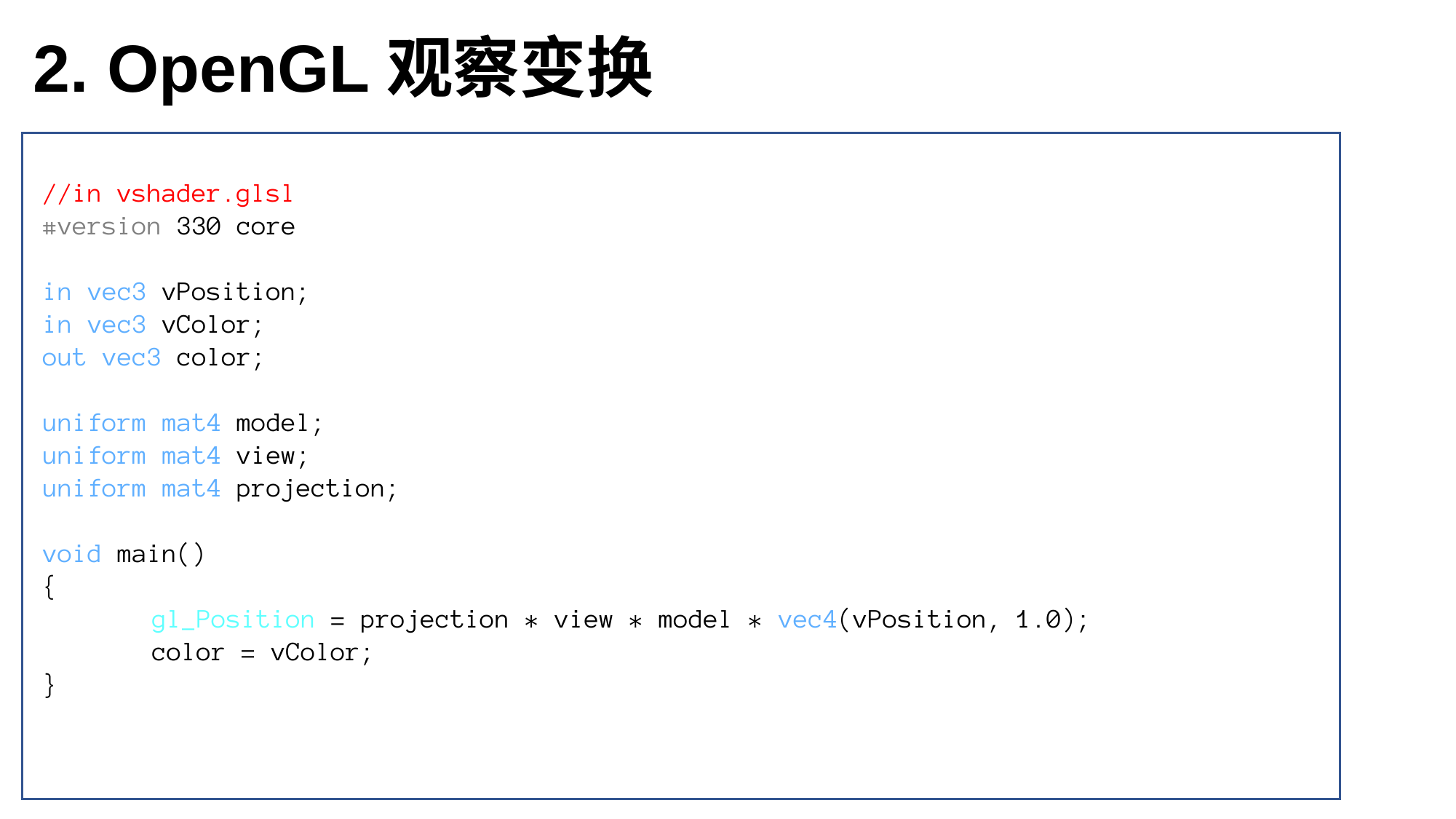

2. OpenGL观察变换

//in vshader.glsl
#version 330 core

in vec3 vPosition;
in vec3 vColor;
out vec3 color;

uniform mat4 model;
uniform mat4 view;
uniform mat4 projection;

void main()
{
	gl_Position = projection * view * model * vec4(vPosition, 1.0);
	color = vColor;
}